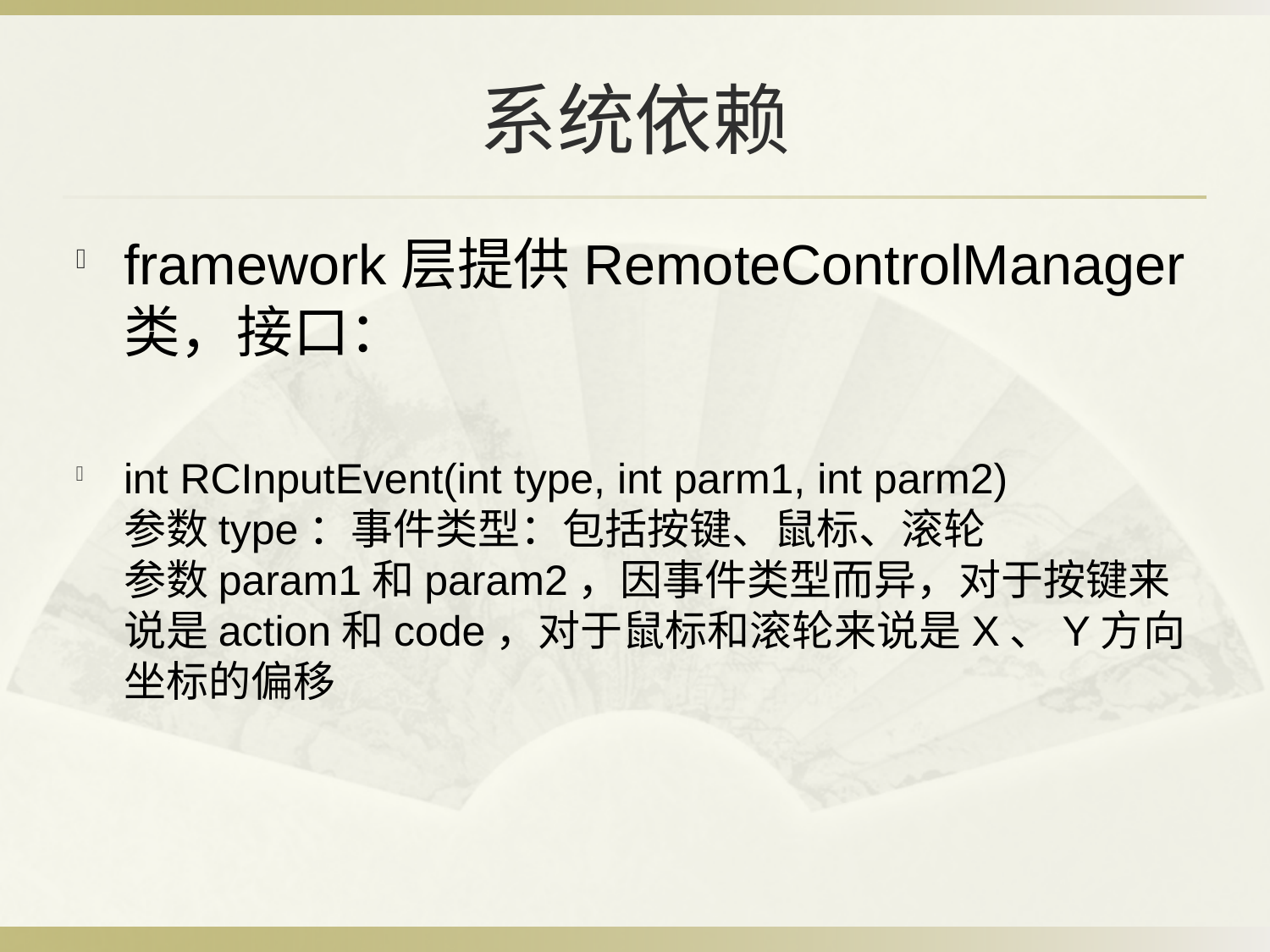

# 系统依赖
framework层提供RemoteControlManager类，接口：

int RCInputEvent(int type, int parm1, int parm2)
参数type：事件类型：包括按键、鼠标、滚轮
参数param1和param2，因事件类型而异，对于按键来说是action和code，对于鼠标和滚轮来说是X、Y方向坐标的偏移